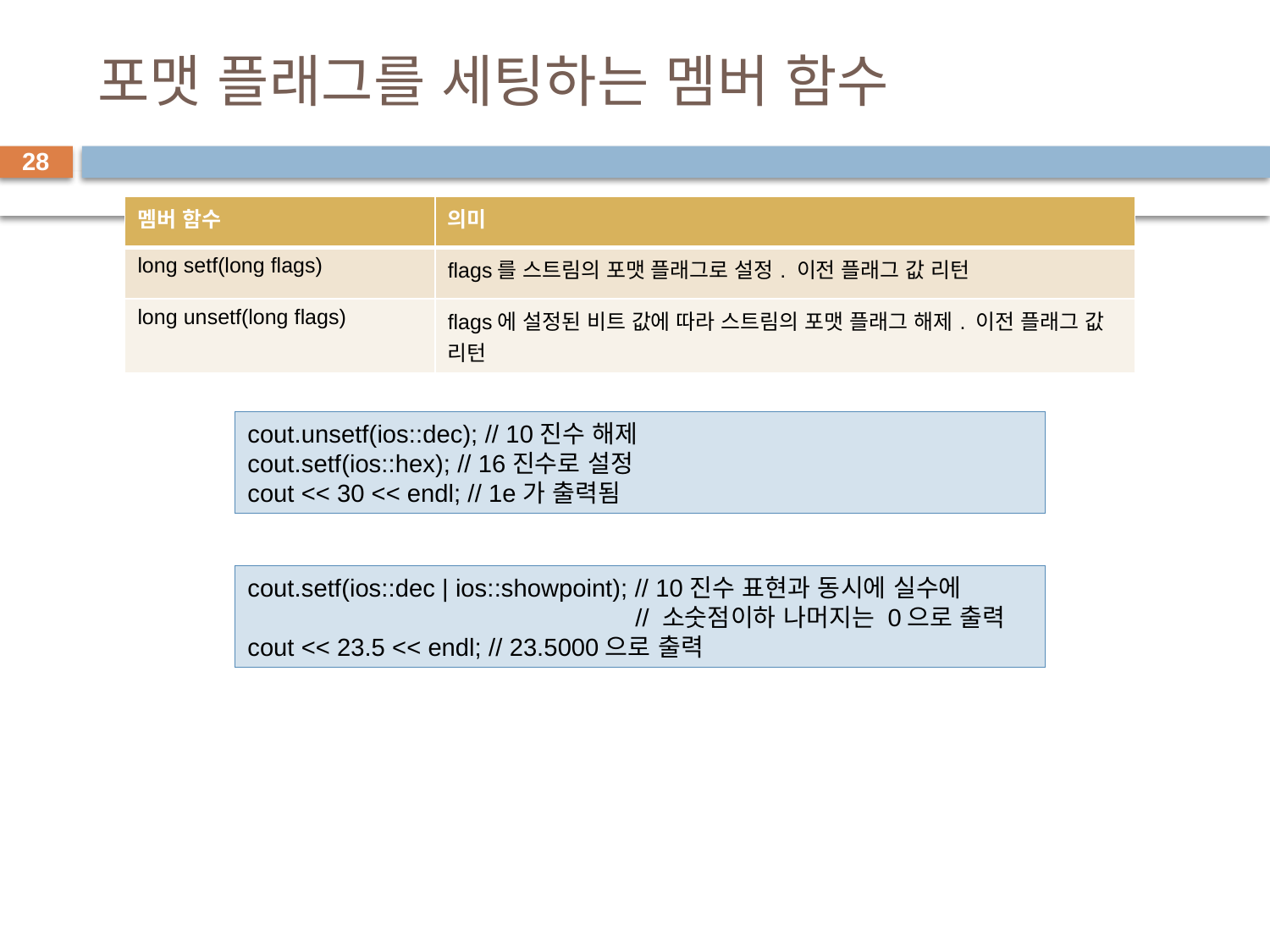

# 포맷 플래그를 세팅하는 멤버 함수
28
| 멤버 함수 | 의미 |
| --- | --- |
| long setf(long flags) | flags를 스트림의 포맷 플래그로 설정. 이전 플래그 값 리턴 |
| long unsetf(long flags) | flags에 설정된 비트 값에 따라 스트림의 포맷 플래그 해제. 이전 플래그 값 리턴 |
cout.unsetf(ios::dec); // 10진수 해제
cout.setf(ios::hex); // 16진수로 설정
cout << 30 << endl; // 1e가 출력됨
cout.setf(ios::dec | ios::showpoint); // 10진수 표현과 동시에 실수에
			 // 소숫점이하 나머지는 0으로 출력
cout << 23.5 << endl; // 23.5000으로 출력